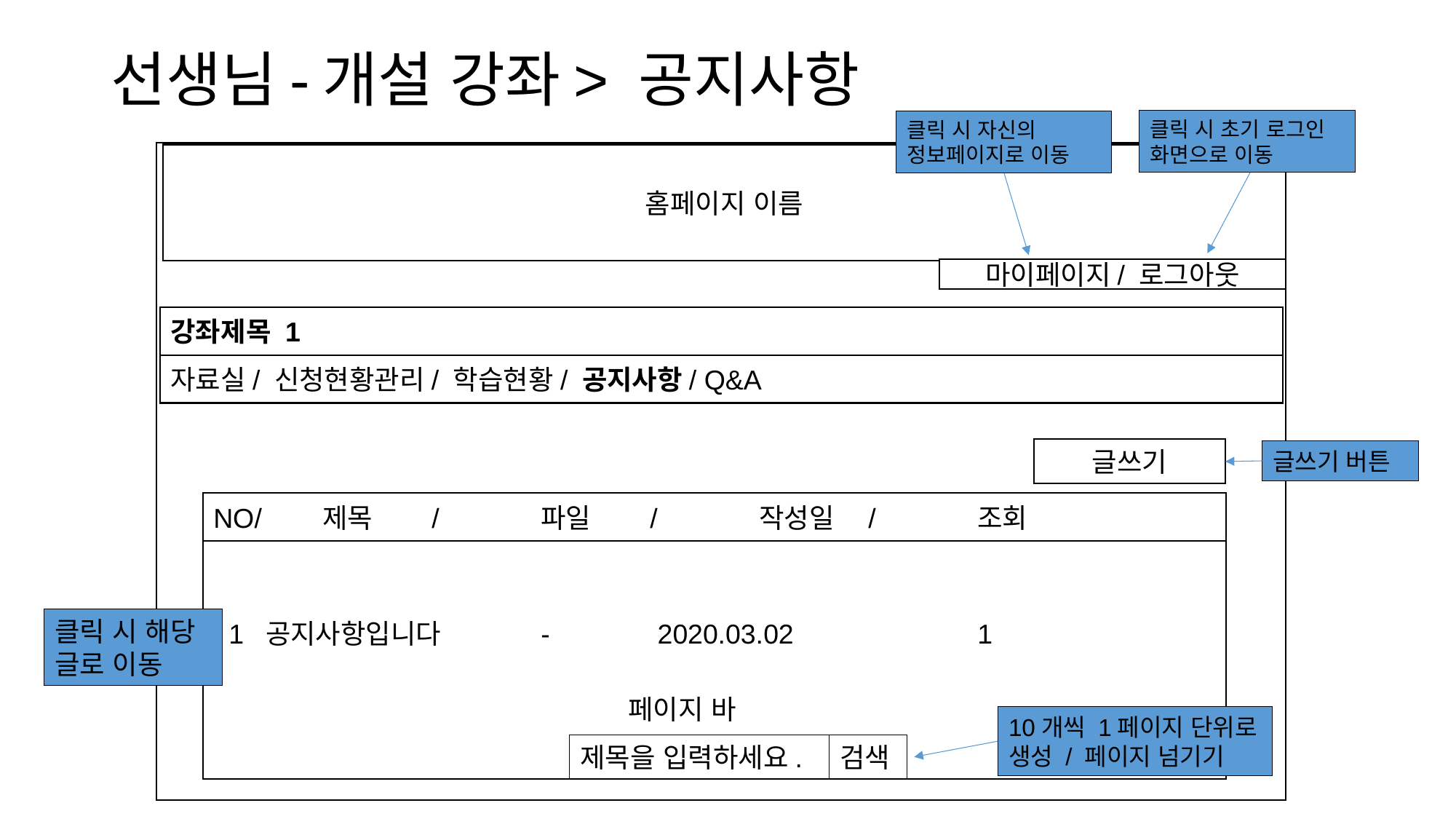

# 선생님-개설 강좌> 공지사항
클릭 시 초기 로그인 화면으로 이동
클릭 시 자신의 정보페이지로 이동

홈페이지 이름
마이페이지/ 로그아웃
강좌제목 1
자료실/ 신청현황관리/ 학습현황/ 공지사항/ Q&A
글쓰기
글쓰기 버튼
NO/	제목	/	파일	/	작성일	/	조회
  1  공지사항입니다	-	 2020.03.02		1	-2 70점

클릭 시 해당 글로 이동
                   페이지 바
제목을 입력하세요.
검색
10개씩 1페이지 단위로 생성 / 페이지 넘기기